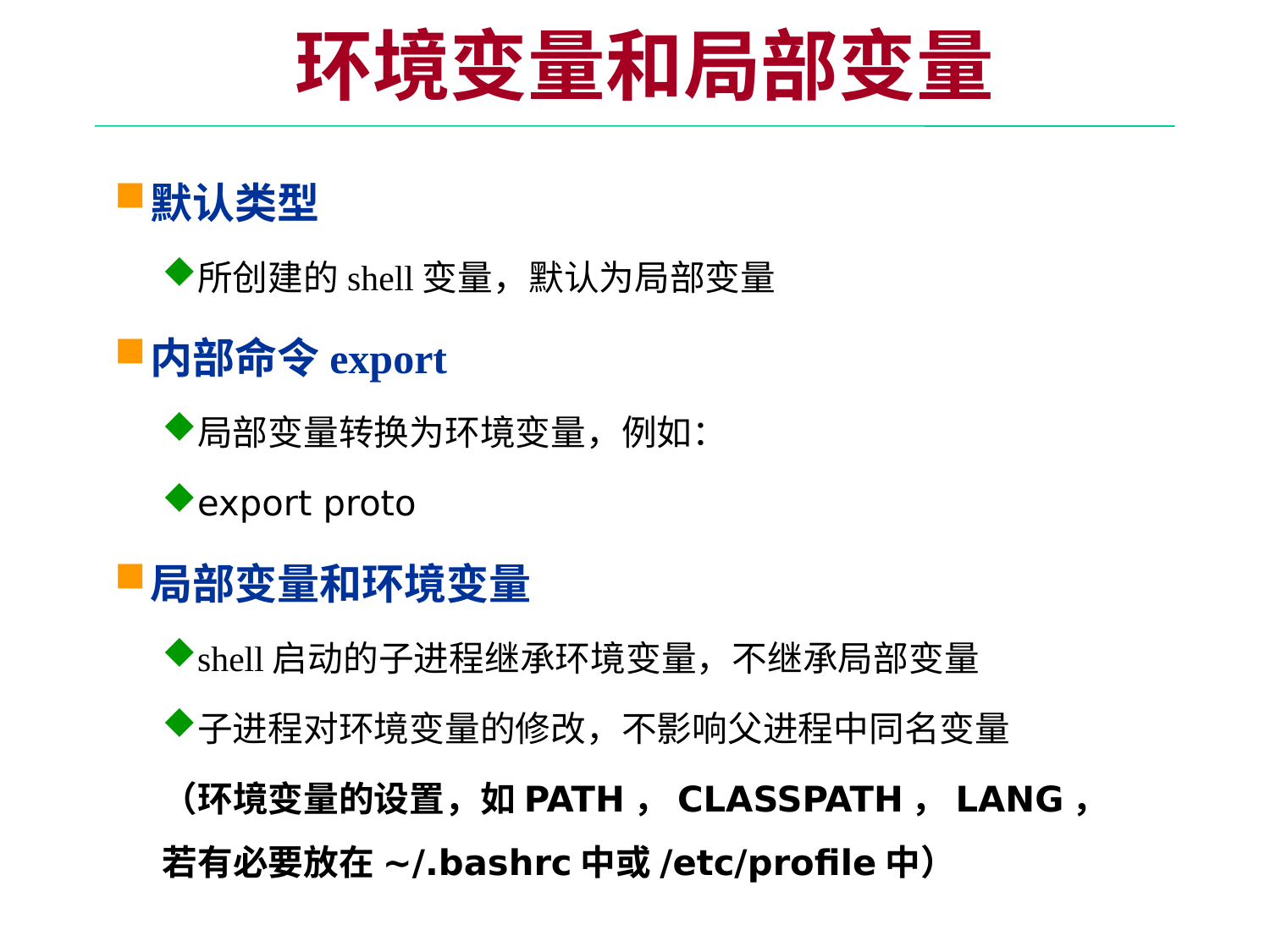

环境变量和局部变量
默认类型
所创建的shell变量，默认为局部变量
内部命令export
局部变量转换为环境变量，例如：
export proto
局部变量和环境变量
shell启动的子进程继承环境变量，不继承局部变量
子进程对环境变量的修改，不影响父进程中同名变量
（环境变量的设置，如PATH，CLASSPATH，LANG，若有必要放在~/.bashrc中或/etc/profile中）